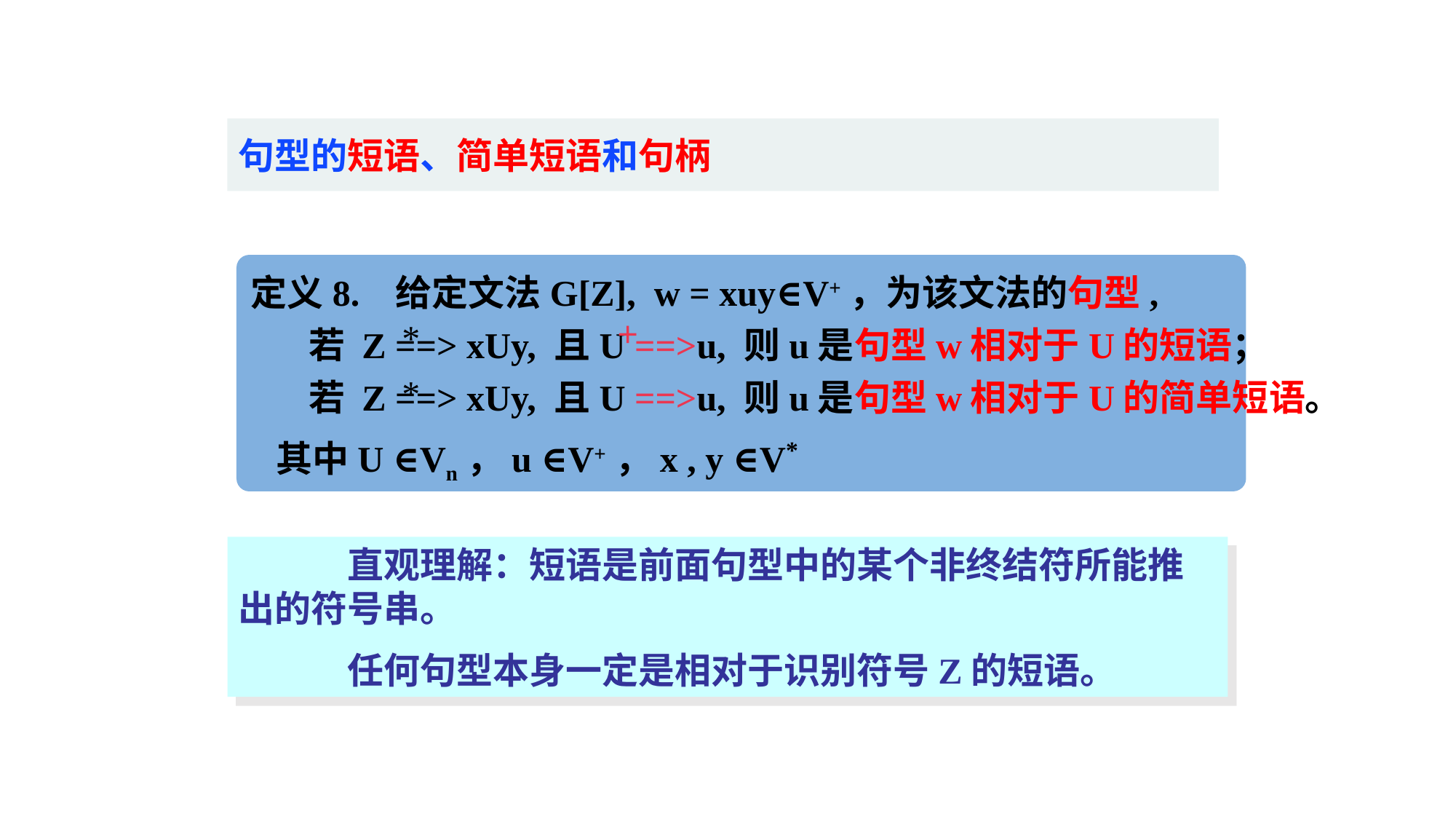

句型的短语、简单短语和句柄
定义8.   给定文法G[Z],  w = xuy∈V+，为该文法的句型,
      若 Z ==> xUy, 且U ==>u, 则u是句型w相对于U的短语；
      若 Z ==> xUy, 且U ==>u, 则u是句型w相对于U的简单短语。
  其中U ∈Vn，u ∈V+，x , y ∈V*
*
＋
*
	直观理解：短语是前面句型中的某个非终结符所能推出的符号串。
	任何句型本身一定是相对于识别符号Z的短语。